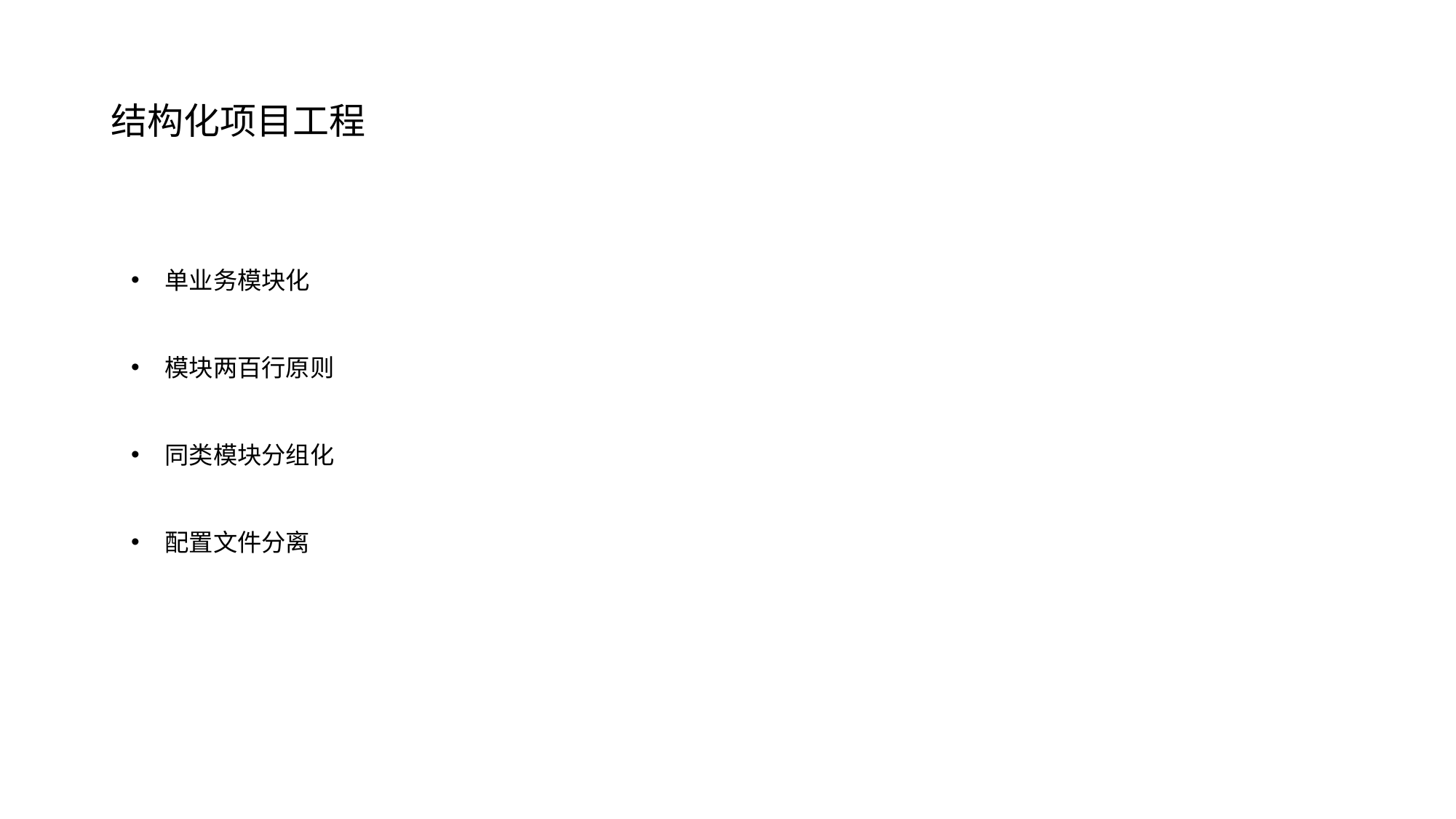

# 结构化项目工程
单业务模块化
模块两百行原则
同类模块分组化
配置文件分离